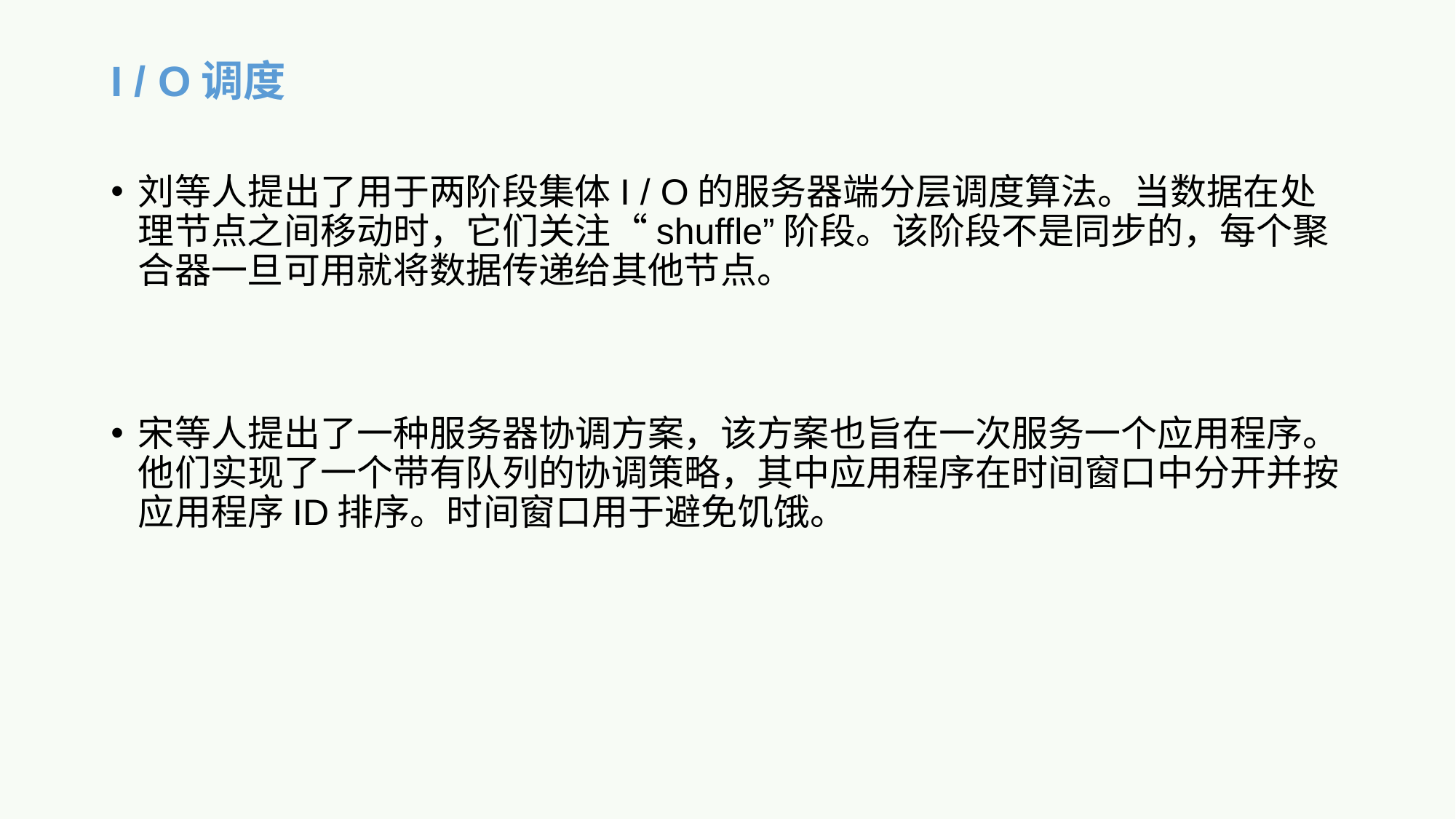

# I / O调度
刘等人提出了用于两阶段集体I / O的服务器端分层调度算法。当数据在处理节点之间移动时，它们关注“shuffle”阶段。该阶段不是同步的，每个聚合器一旦可用就将数据传递给其他节点。

宋等人提出了一种服务器协调方案，该方案也旨在一次服务一个应用程序。他们实现了一个带有队列的协调策略，其中应用程序在时间窗口中分开并按应用程序ID排序。时间窗口用于避免饥饿。